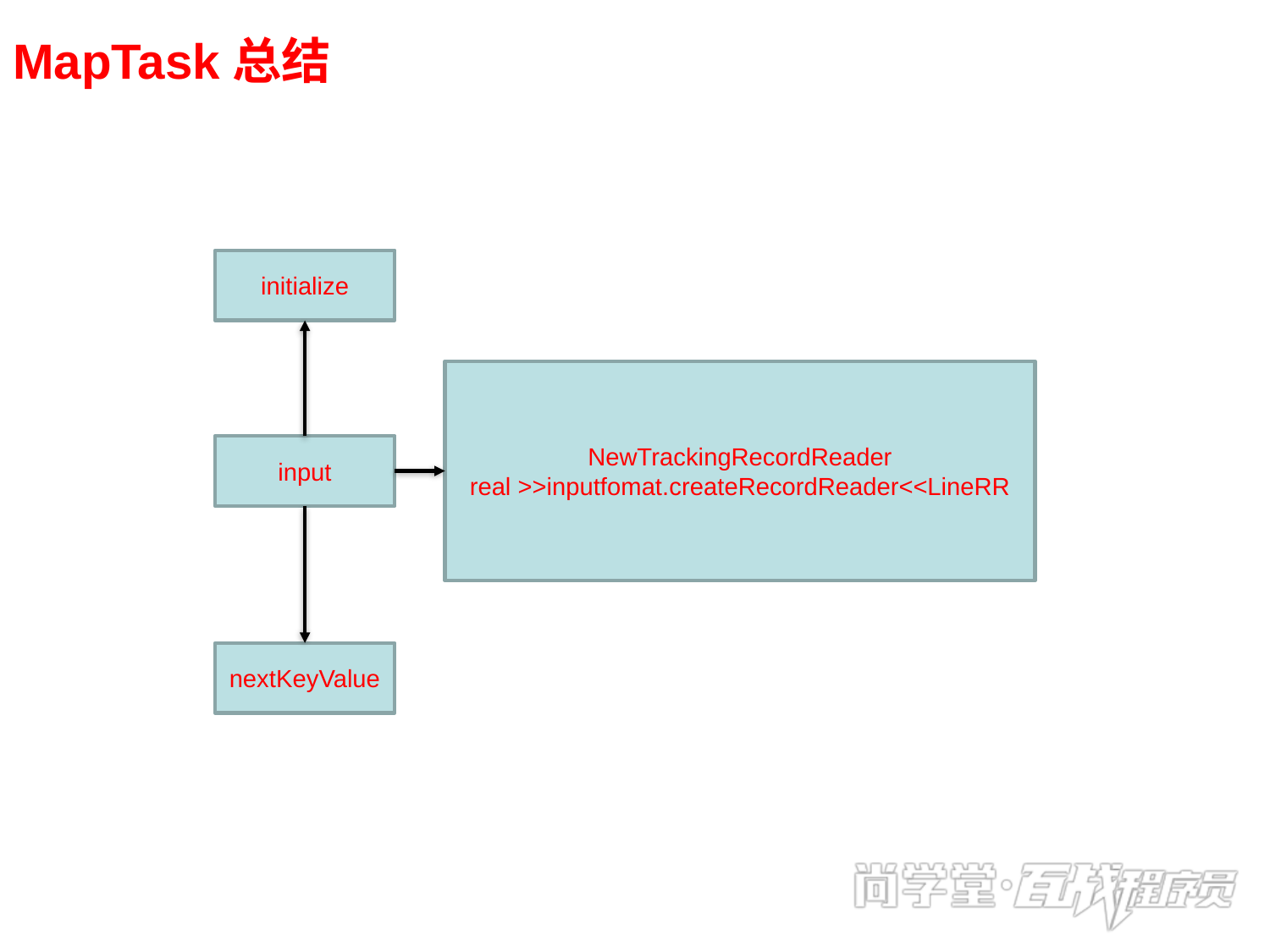

# MapTask总结
initialize
NewTrackingRecordReader
real >>inputfomat.createRecordReader<<LineRR
input
nextKeyValue